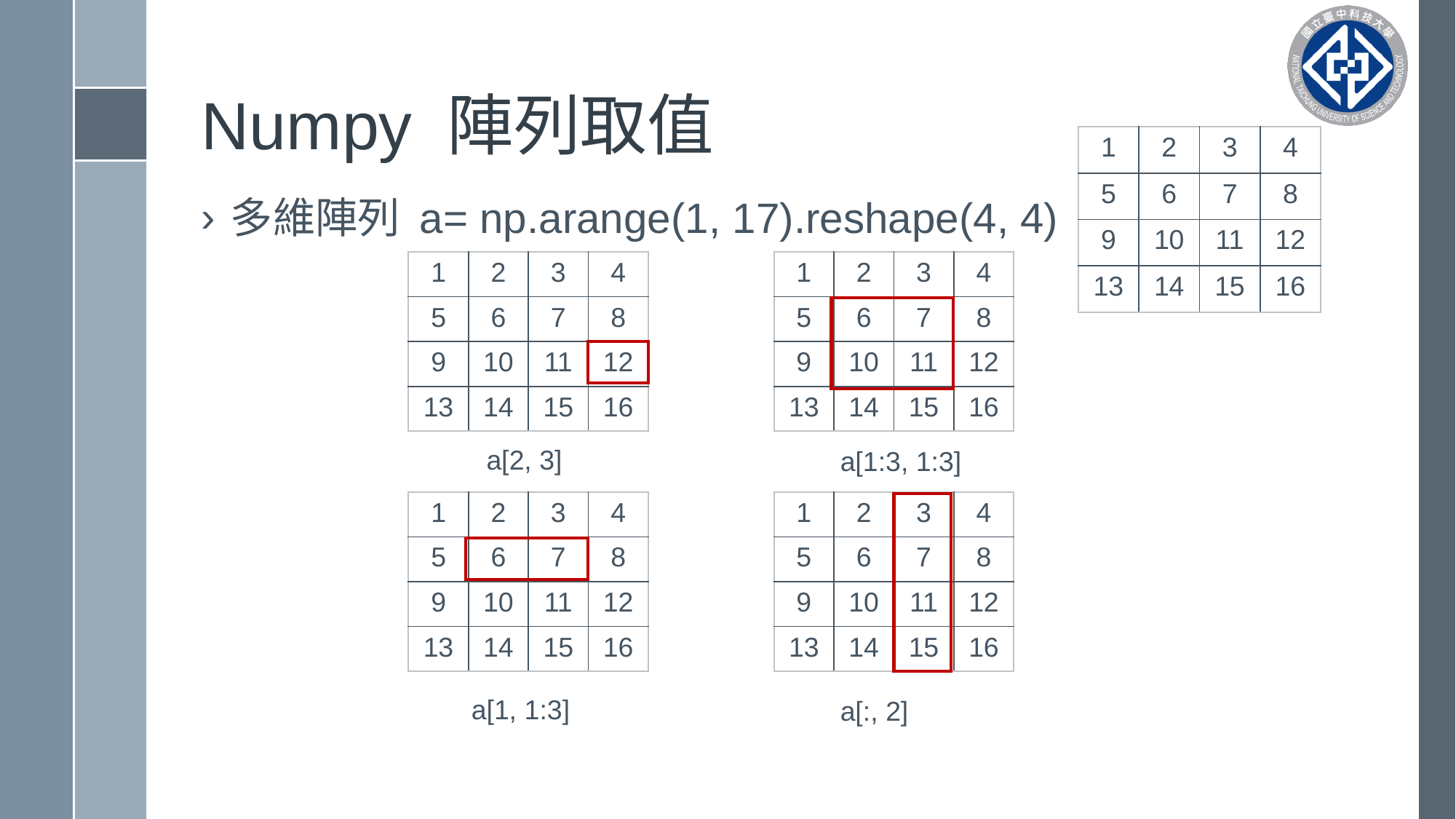

# Numpy 陣列取值
| 1 | 2 | 3 | 4 |
| --- | --- | --- | --- |
| 5 | 6 | 7 | 8 |
| 9 | 10 | 11 | 12 |
| 13 | 14 | 15 | 16 |
多維陣列 a= np.arange(1, 17).reshape(4, 4)

| 1 | 2 | 3 | 4 |
| --- | --- | --- | --- |
| 5 | 6 | 7 | 8 |
| 9 | 10 | 11 | 12 |
| 13 | 14 | 15 | 16 |
| 1 | 2 | 3 | 4 |
| --- | --- | --- | --- |
| 5 | 6 | 7 | 8 |
| 9 | 10 | 11 | 12 |
| 13 | 14 | 15 | 16 |

a[2, 3]
a[1:3, 1:3]
| 1 | 2 | 3 | 4 |
| --- | --- | --- | --- |
| 5 | 6 | 7 | 8 |
| 9 | 10 | 11 | 12 |
| 13 | 14 | 15 | 16 |
| 1 | 2 | 3 | 4 |
| --- | --- | --- | --- |
| 5 | 6 | 7 | 8 |
| 9 | 10 | 11 | 12 |
| 13 | 14 | 15 | 16 |

a[1, 1:3]
a[:, 2]